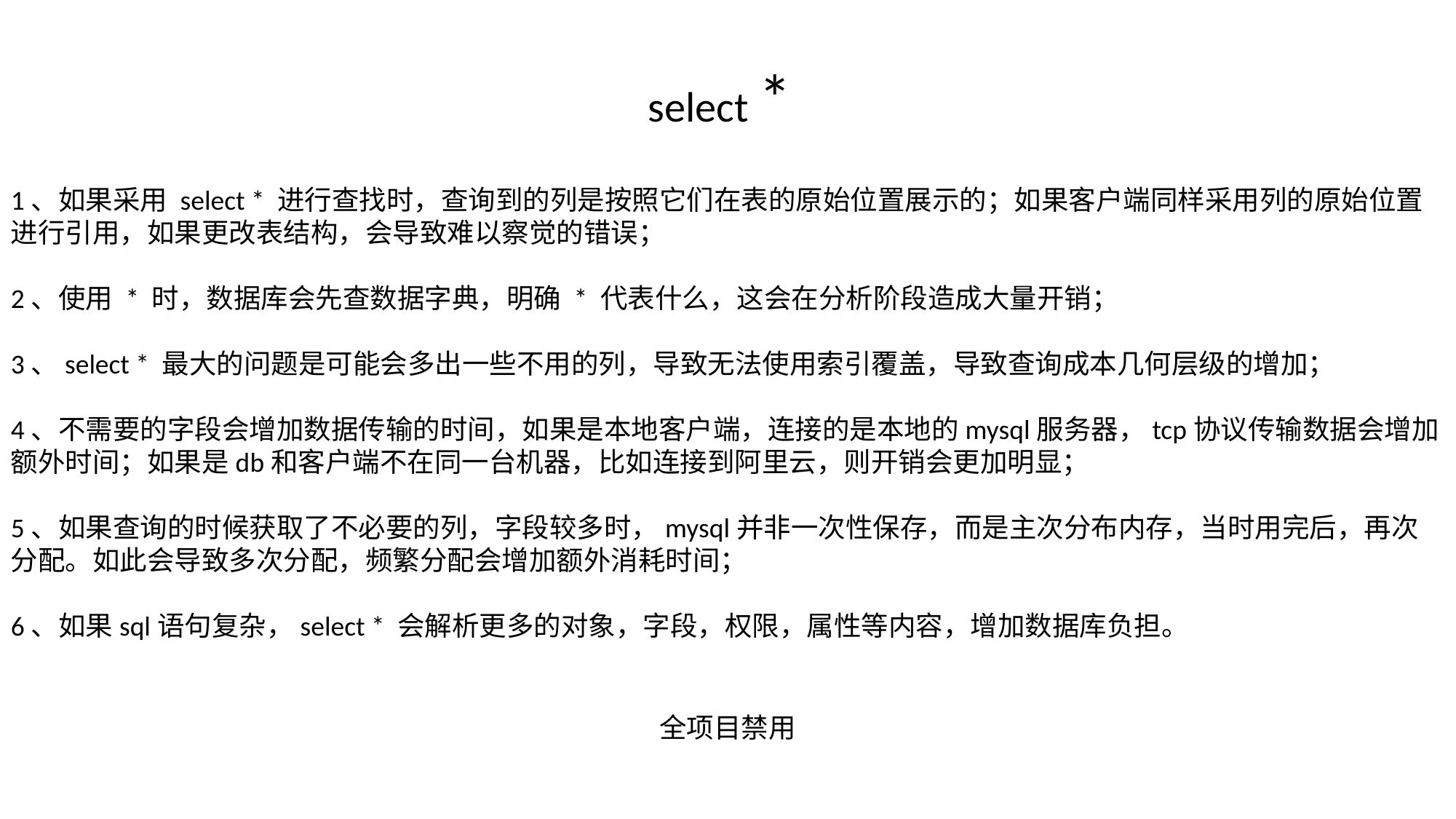

# select *
1、如果采用 select * 进行查找时，查询到的列是按照它们在表的原始位置展示的；如果客户端同样采用列的原始位置进行引用，如果更改表结构，会导致难以察觉的错误；

2、使用 * 时，数据库会先查数据字典，明确 * 代表什么，这会在分析阶段造成大量开销；

3、select * 最大的问题是可能会多出一些不用的列，导致无法使用索引覆盖，导致查询成本几何层级的增加；

4、不需要的字段会增加数据传输的时间，如果是本地客户端，连接的是本地的mysql服务器，tcp协议传输数据会增加额外时间；如果是db和客户端不在同一台机器，比如连接到阿里云，则开销会更加明显；

5、如果查询的时候获取了不必要的列，字段较多时，mysql并非一次性保存，而是主次分布内存，当时用完后，再次分配。如此会导致多次分配，频繁分配会增加额外消耗时间；

6、如果sql语句复杂，select * 会解析更多的对象，字段，权限，属性等内容，增加数据库负担。

全项目禁用